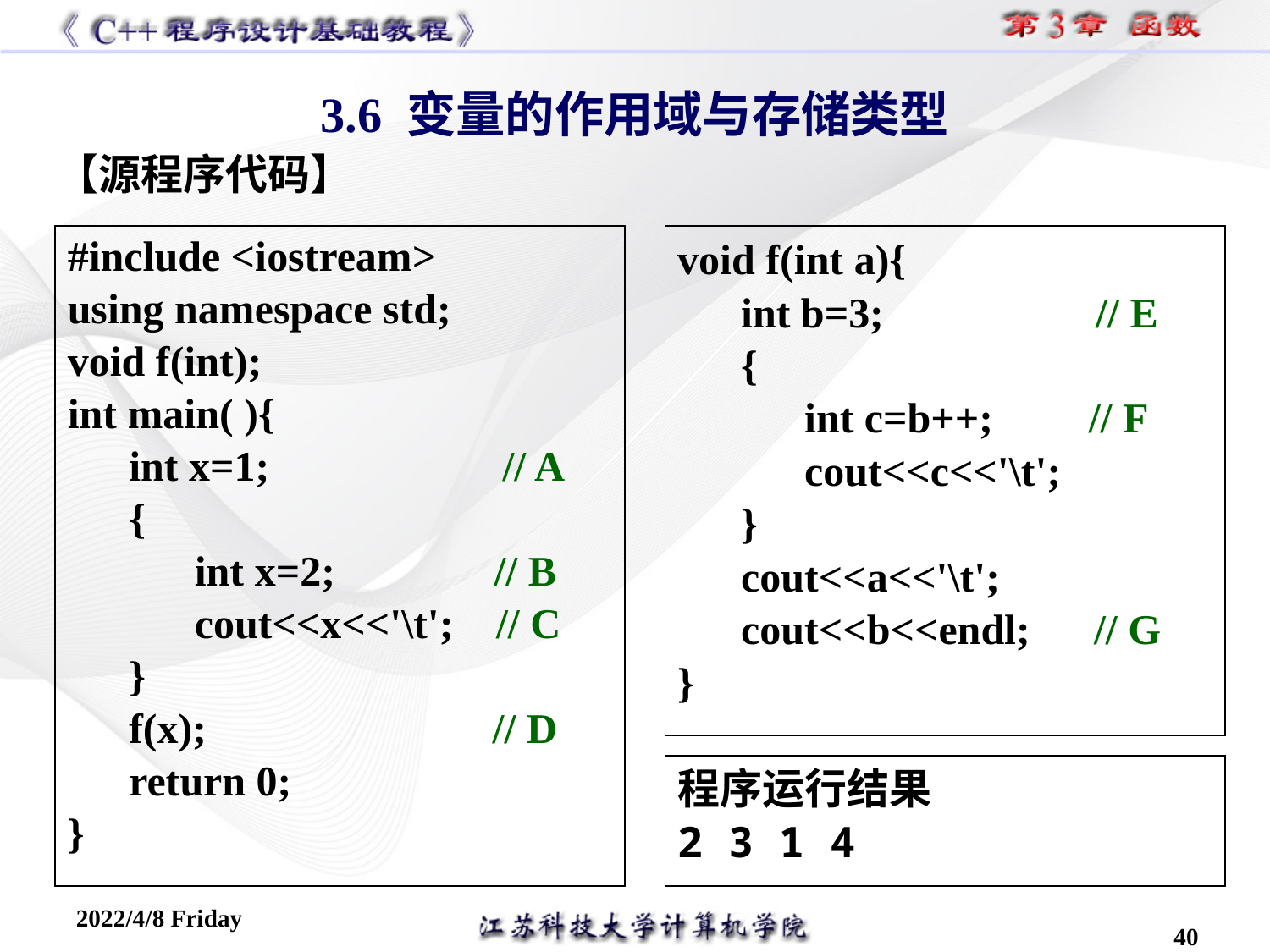

3.6 变量的作用域与存储类型
【源程序代码】
#include <iostream>
using namespace std;
void f(int);
int main( ){
int x=1;                      // A
{
int x=2;               // B
cout<<x<<'\t';    // C
}
f(x);                           // D
return 0;
}
void f(int a){
int b=3;                    // E
{
int c=b++;         // F
cout<<c<<'\t';
}
cout<<a<<'\t';
cout<<b<<endl;      // G
}
程序运行结果
2 3 1 4